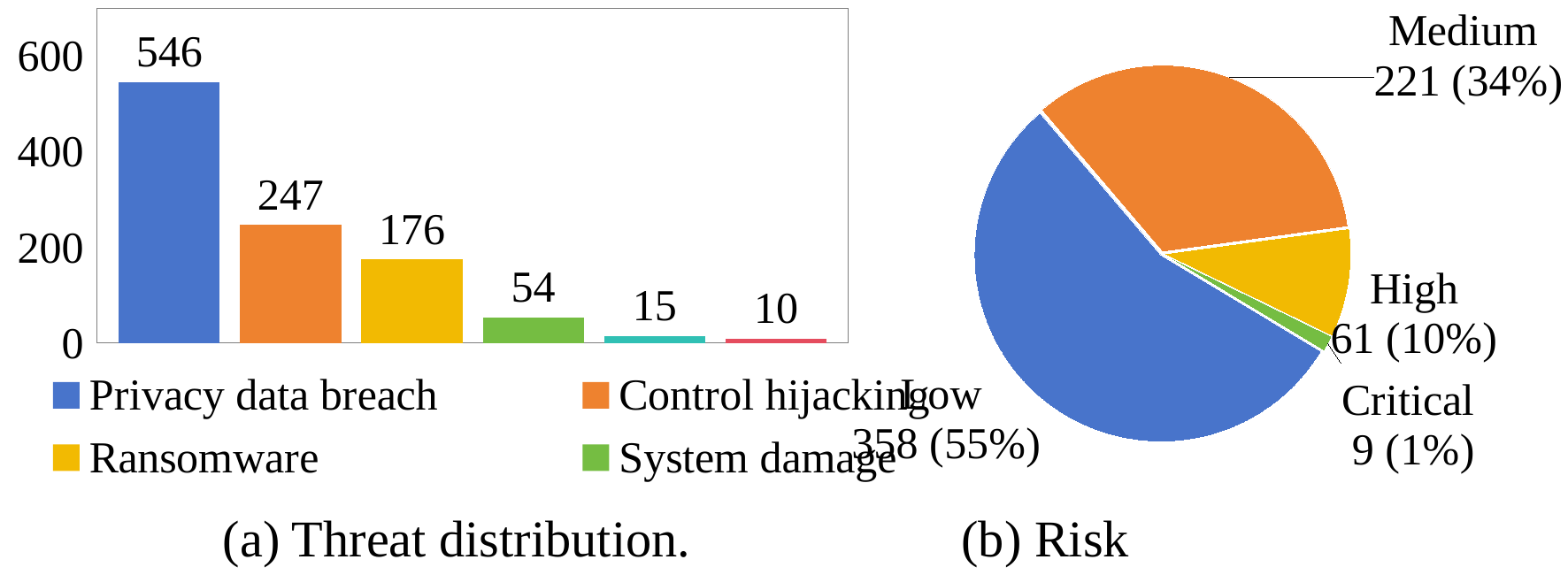

### Chart

| Category | 销售额 |
|---|---|
| Low | 358.0 |
| Medium | 221.0 |
| High | 61.0 |
| Critical | 9.0 |

### Chart

| Category | Privacy data breach | Control hijacking | Ransomware | System damage | Unauthorized unlocking | Driving accident |
|---|---|---|---|---|---|---|
| 类别 1 | 546.0 | 247.0 | 176.0 | 54.0 | 15.0 | 10.0 |
(a) Threat distribution.
(b) Risk distribution.